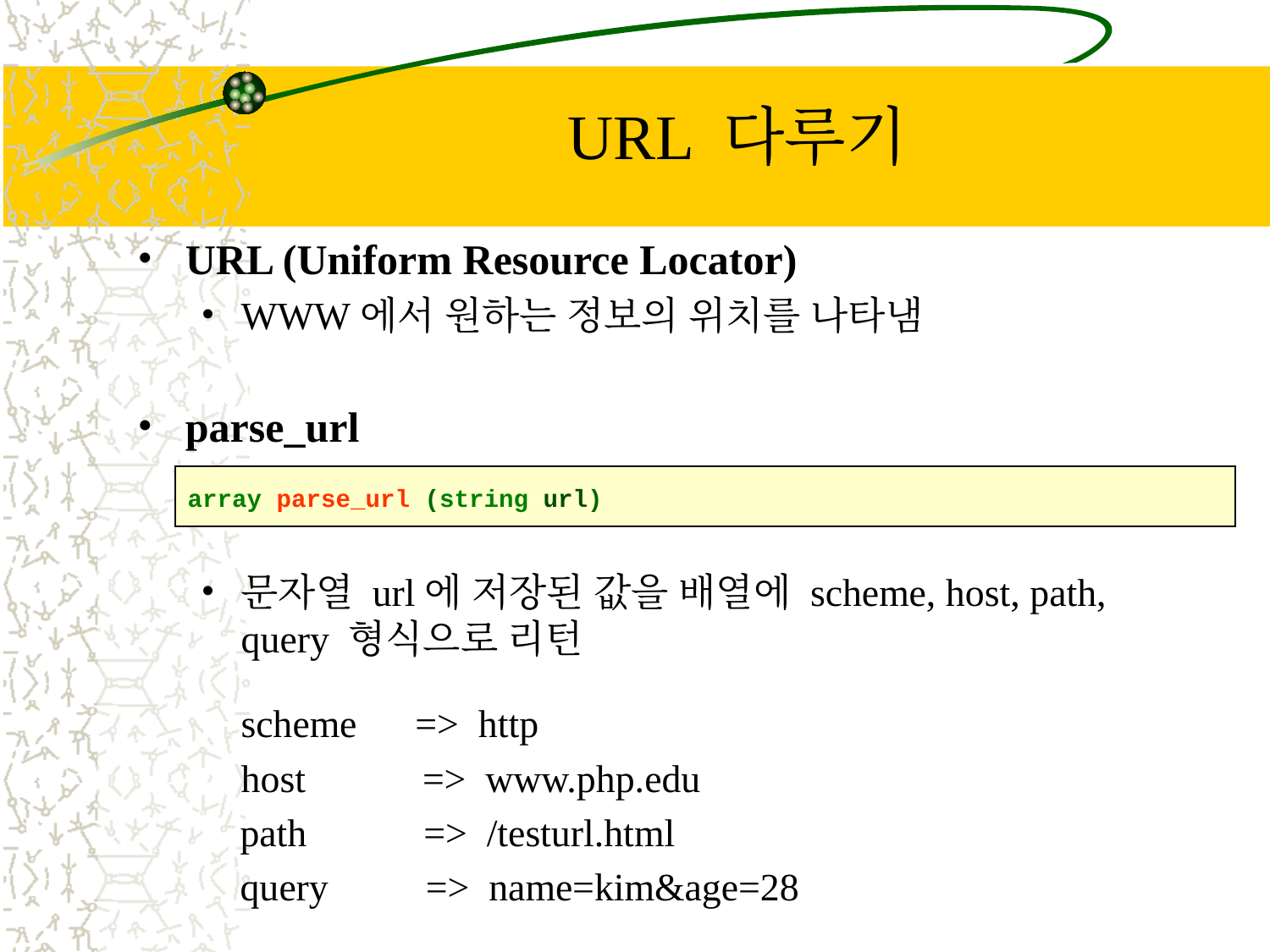

# URL 다루기
URL (Uniform Resource Locator)
WWW에서 원하는 정보의 위치를 나타냄

parse_url

문자열 url에 저장된 값을 배열에 scheme, host, path, query 형식으로 리턴
	scheme      =>  http
	host            =>  www.php.edu
    path            =>  /testurl.html
    query          =>  name=kim&age=28
array parse_url (string url)